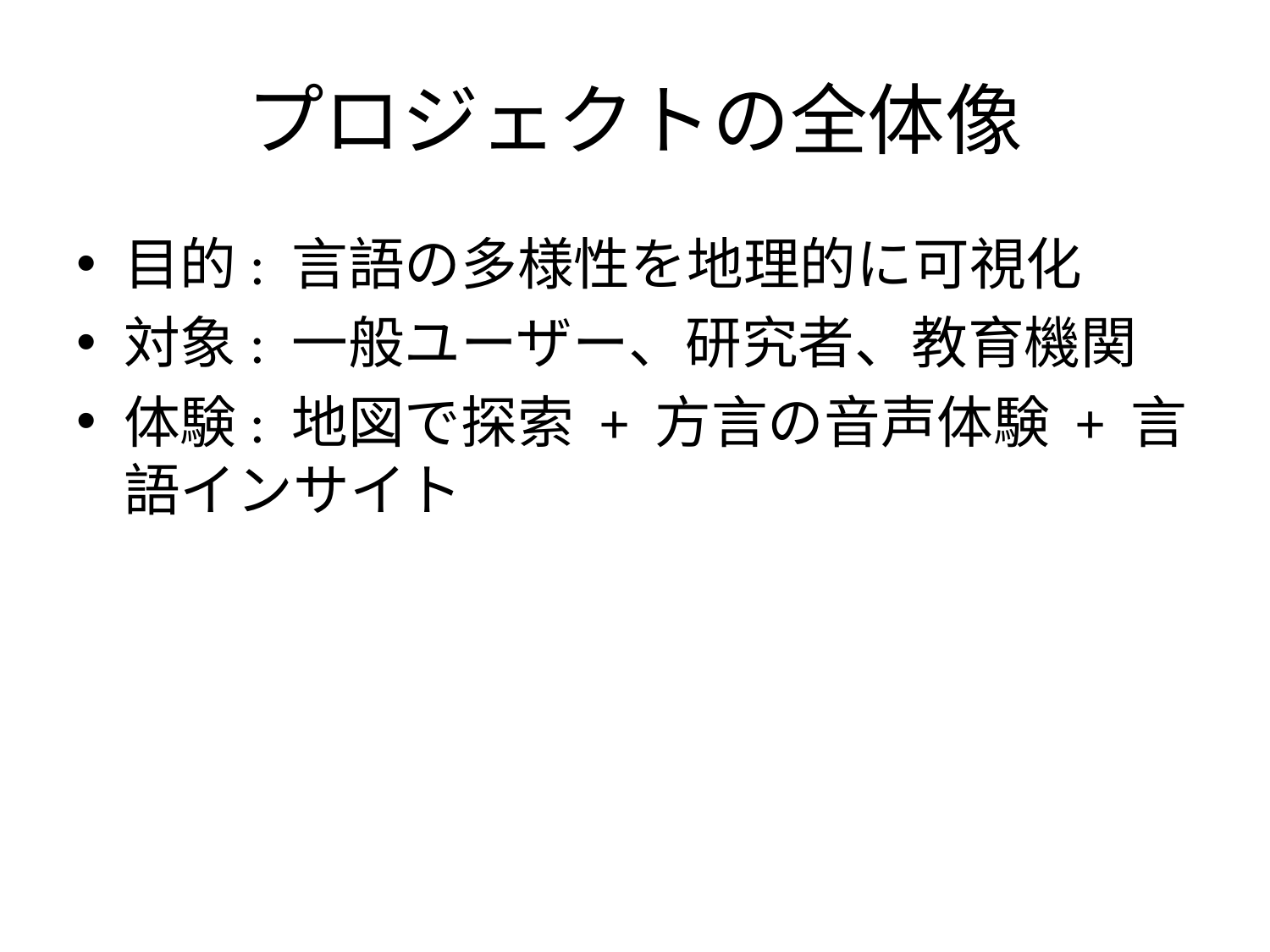

# プロジェクトの全体像
目的: 言語の多様性を地理的に可視化
対象: 一般ユーザー、研究者、教育機関
体験: 地図で探索 + 方言の音声体験 + 言語インサイト